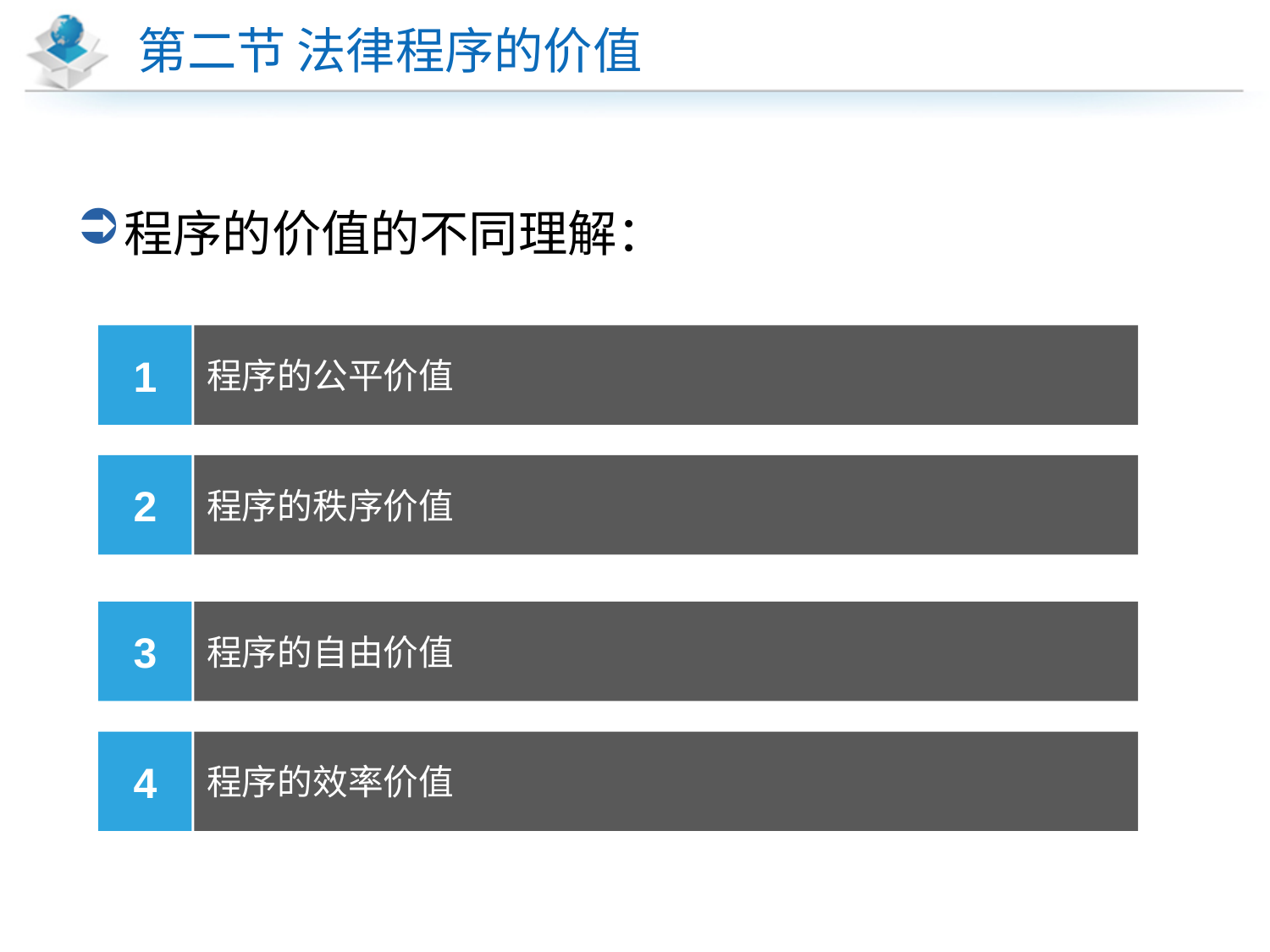

# 第二节 法律程序的价值
程序的价值的不同理解：
1
程序的公平价值
2
程序的秩序价值
3
程序的自由价值
4
程序的效率价值